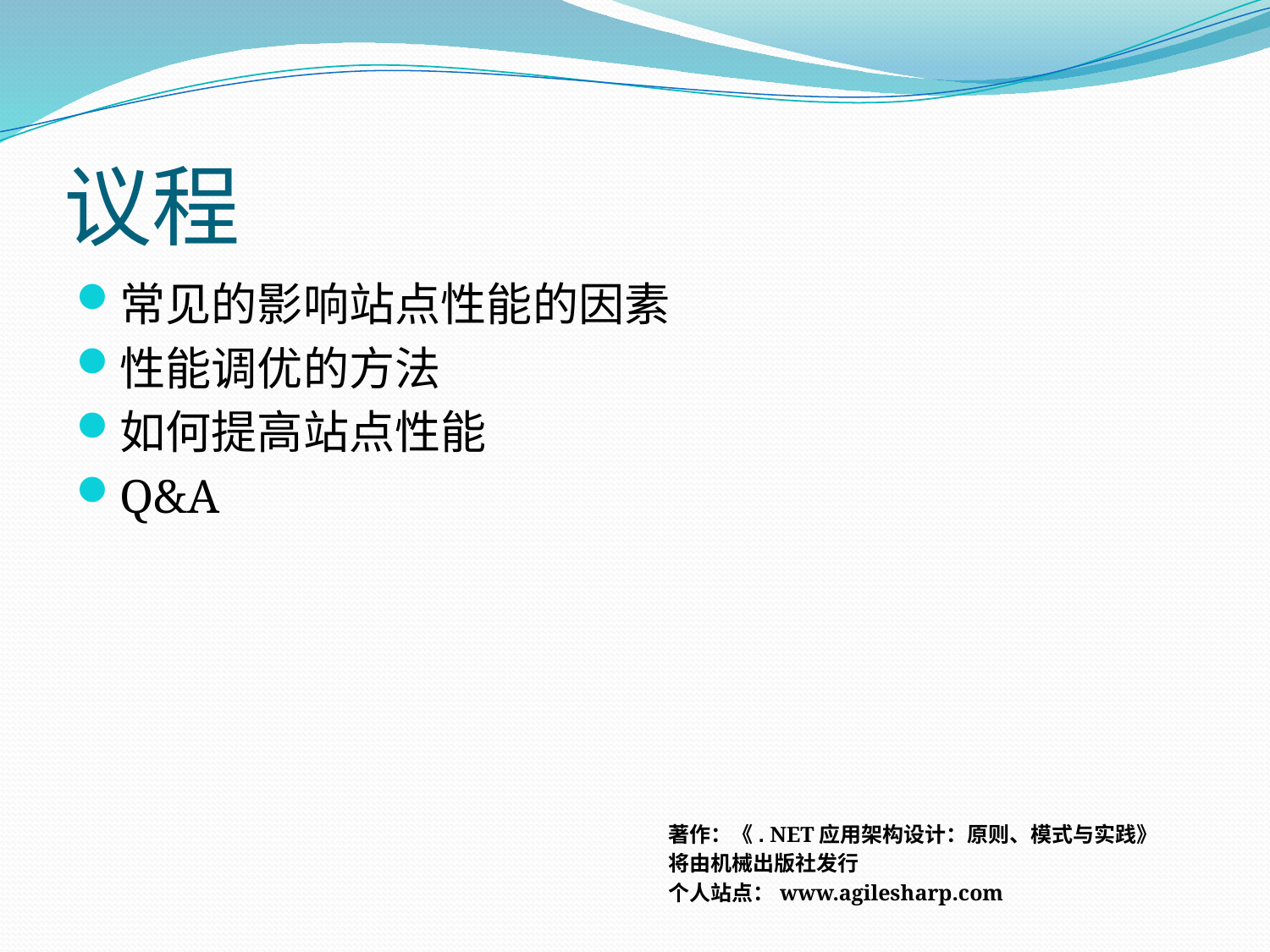

# 议程
常见的影响站点性能的因素
性能调优的方法
如何提高站点性能
Q&A

著作：《. NET应用架构设计：原则、模式与实践》
将由机械出版社发行
个人站点：www.agilesharp.com